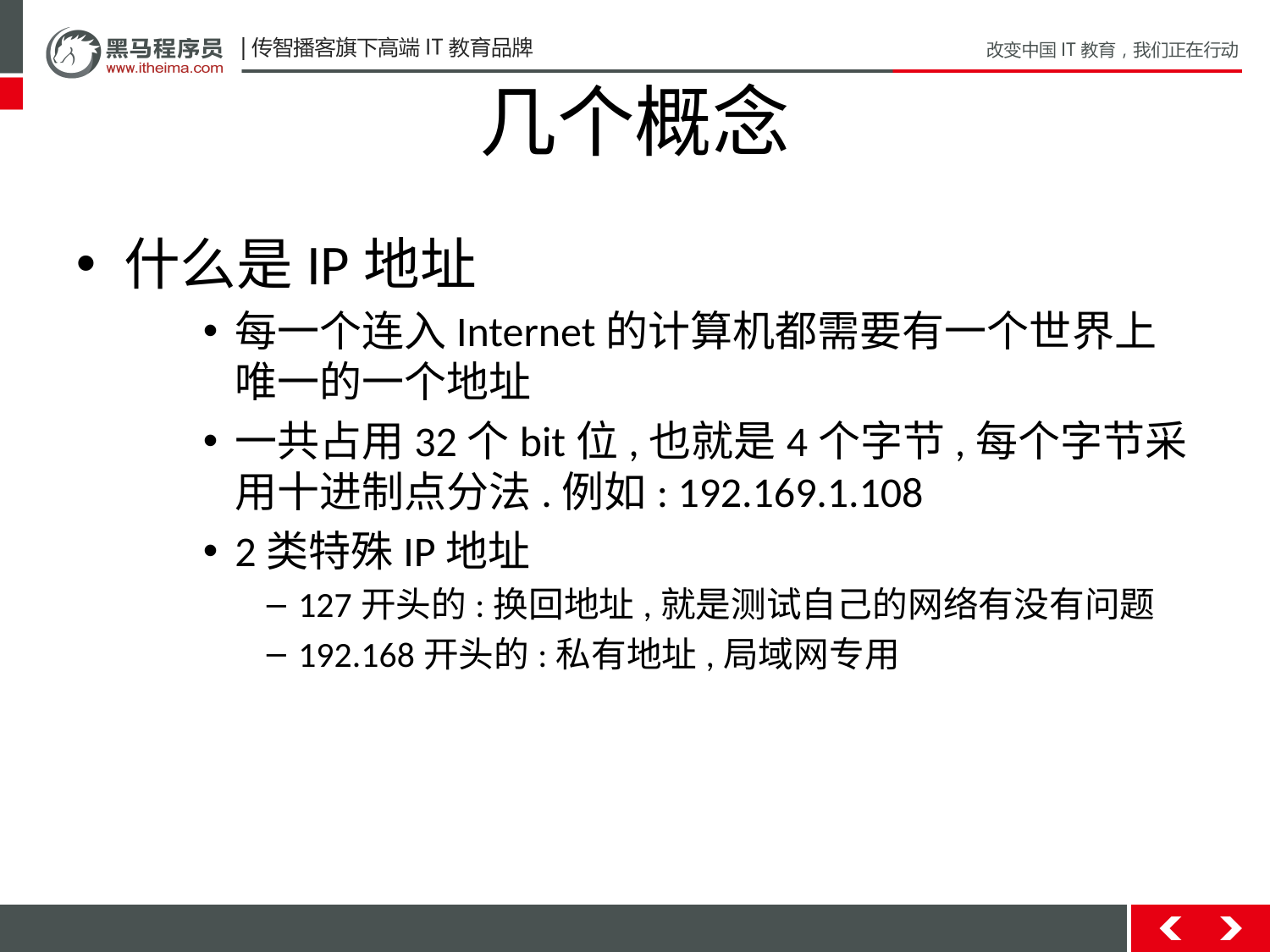

# 几个概念
什么是IP地址
每一个连入Internet的计算机都需要有一个世界上唯一的一个地址
一共占用32个bit位,也就是4个字节,每个字节采用十进制点分法.例如: 192.169.1.108
2类特殊IP地址
127开头的:换回地址,就是测试自己的网络有没有问题
192.168开头的:私有地址,局域网专用